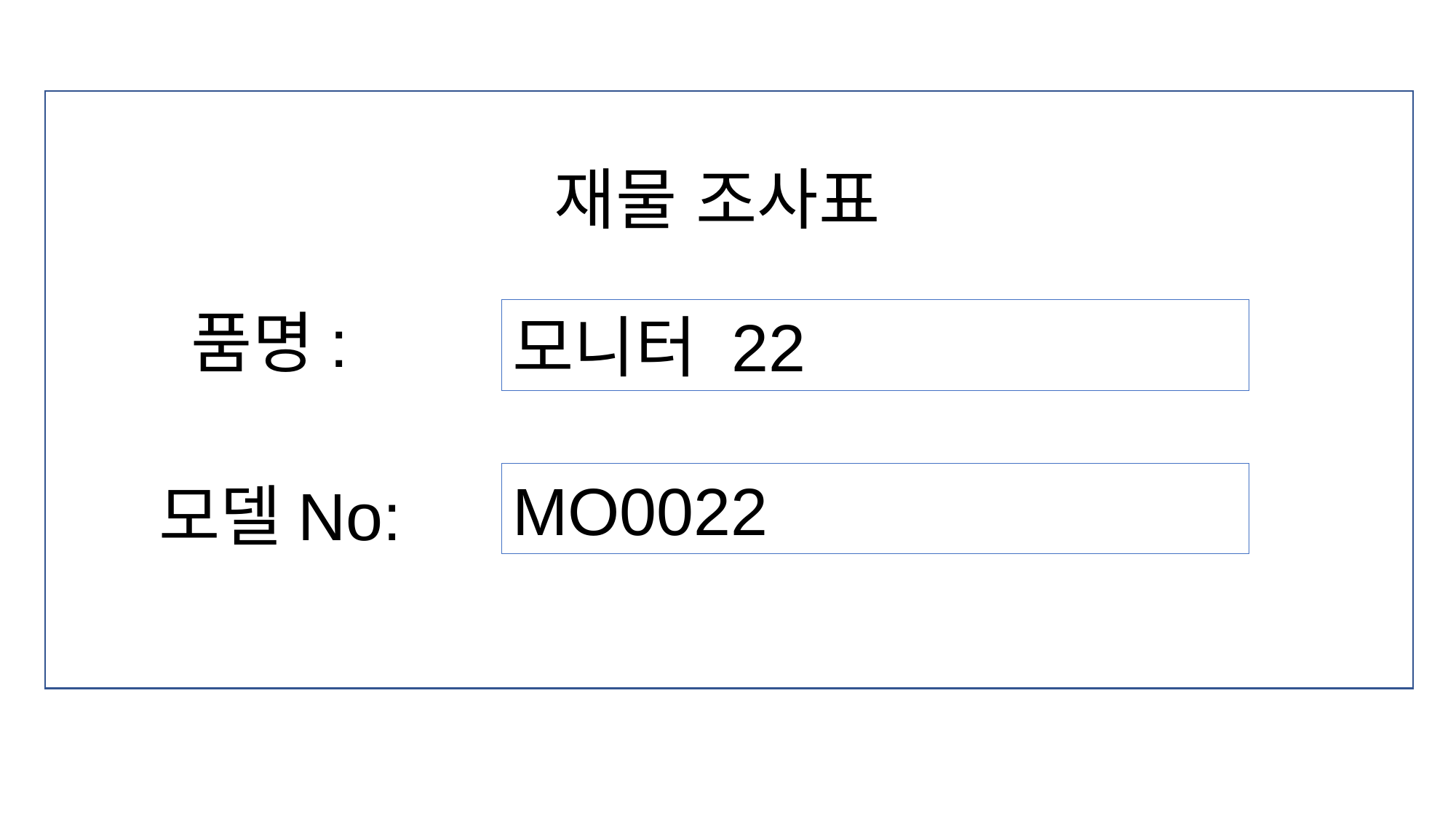

재물 조사표
품명:
모니터 22
MO0022
모델No: